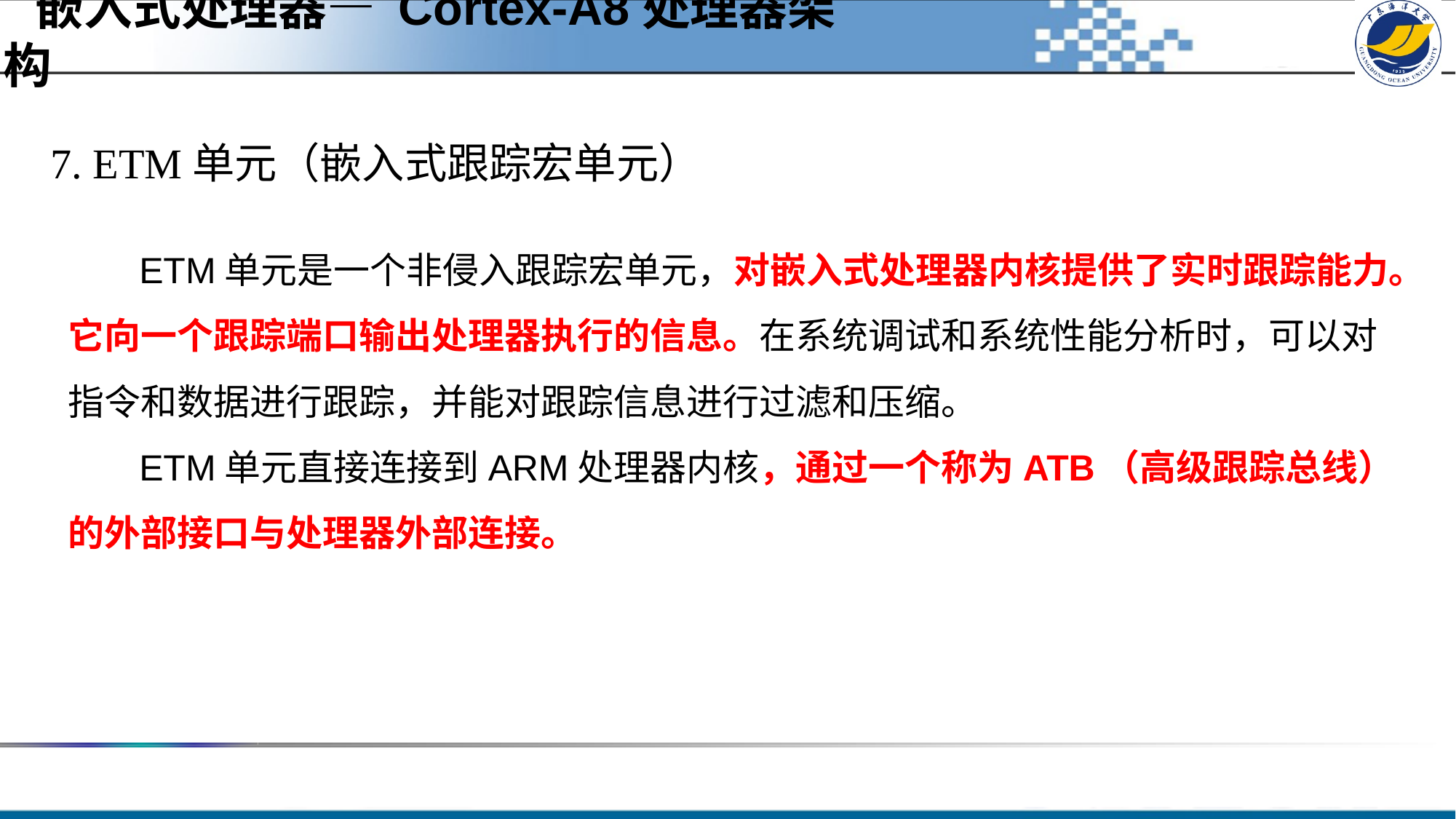

嵌入式处理器— Cortex-A8处理器架构
7. ETM单元（嵌入式跟踪宏单元）
       ETM单元是一个非侵入跟踪宏单元，对嵌入式处理器内核提供了实时跟踪能力。它向一个跟踪端口输出处理器执行的信息。在系统调试和系统性能分析时，可以对指令和数据进行跟踪，并能对跟踪信息进行过滤和压缩。
       ETM单元直接连接到ARM处理器内核，通过一个称为ATB（高级跟踪总线）的外部接口与处理器外部连接。
82